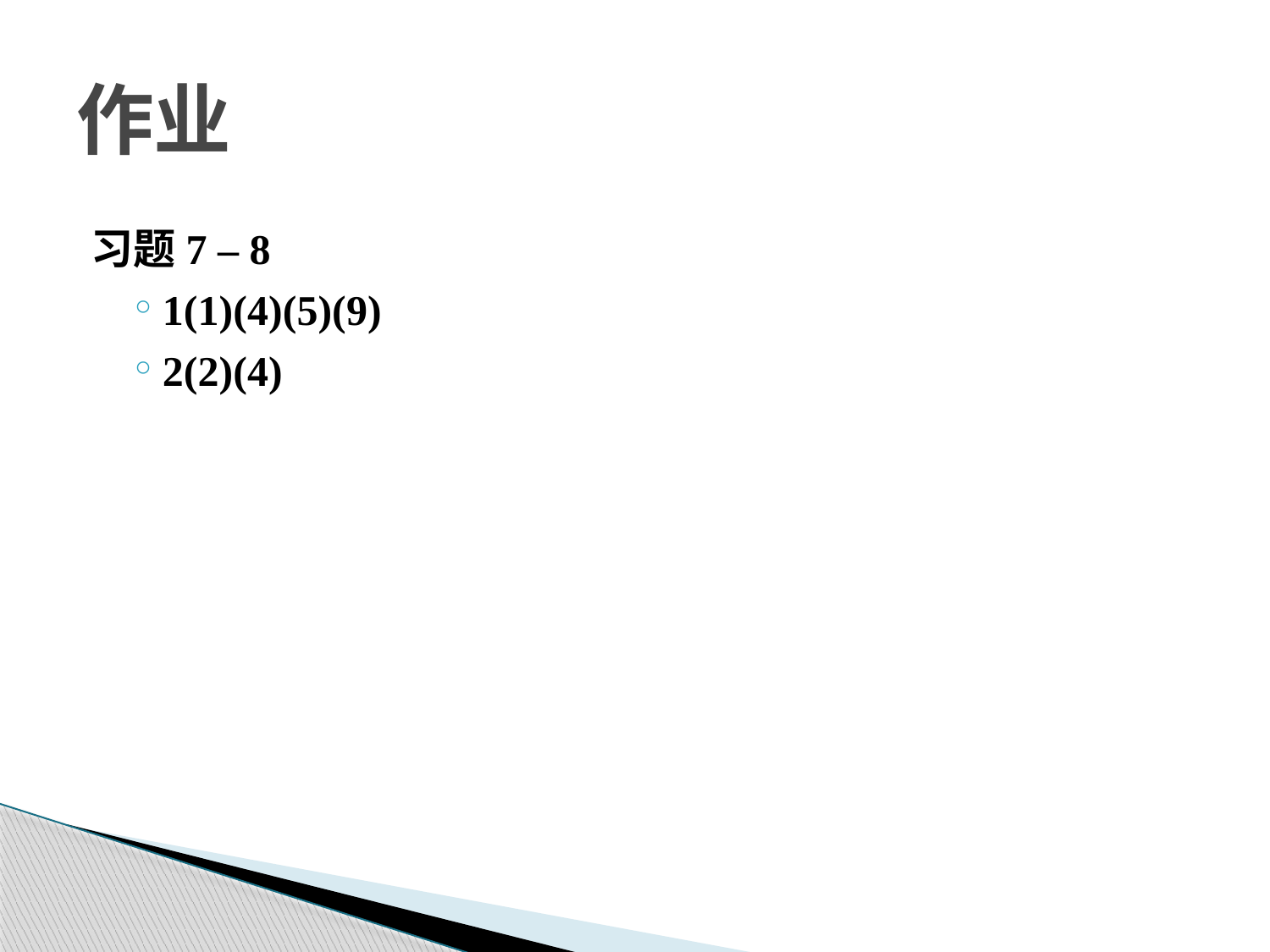

# 作业
习题7 – 8
1(1)(4)(5)(9)
2(2)(4)